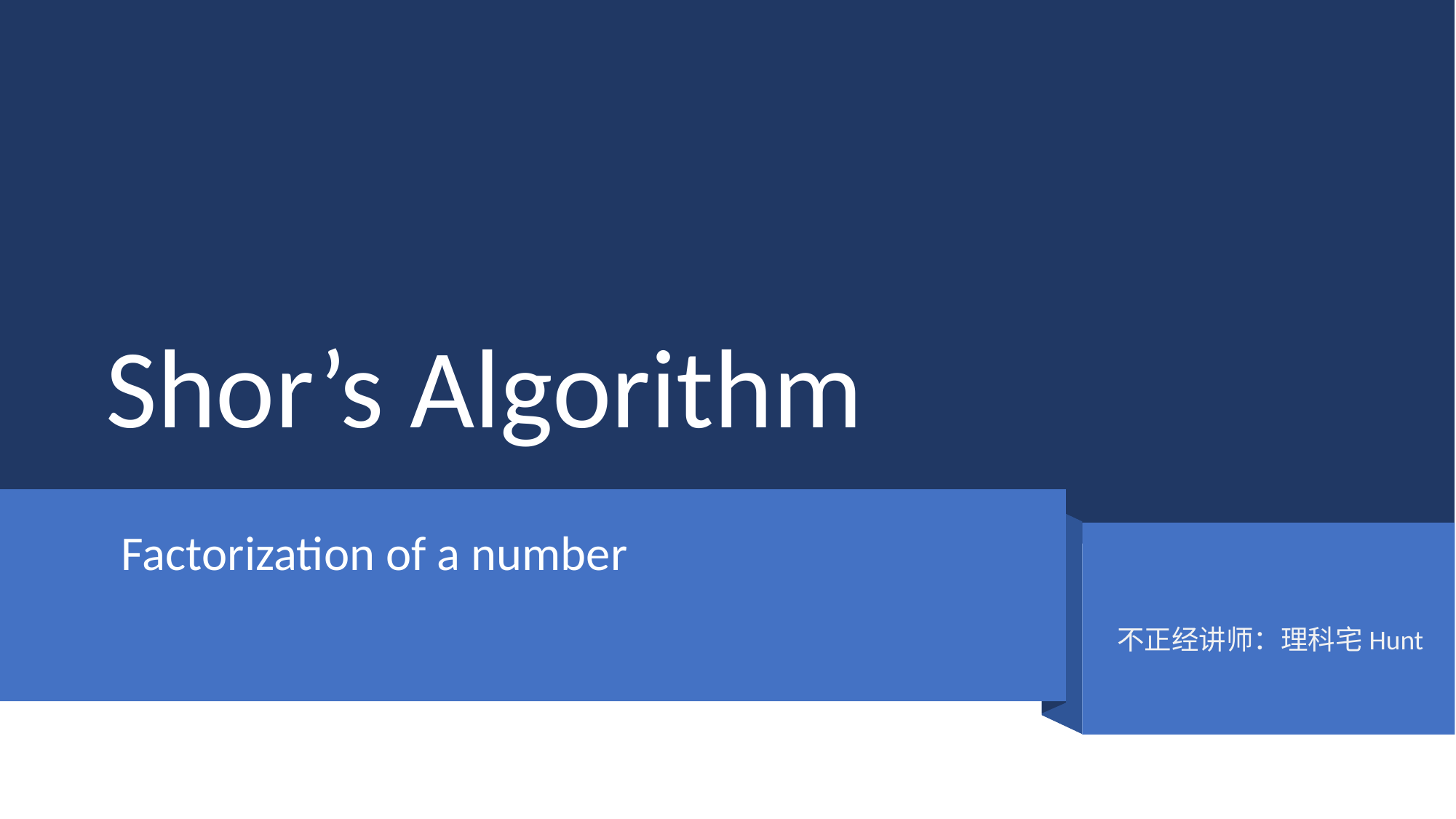

# Shor’s Algorithm

Factorization of a number

不正经讲师：理科宅Hunt